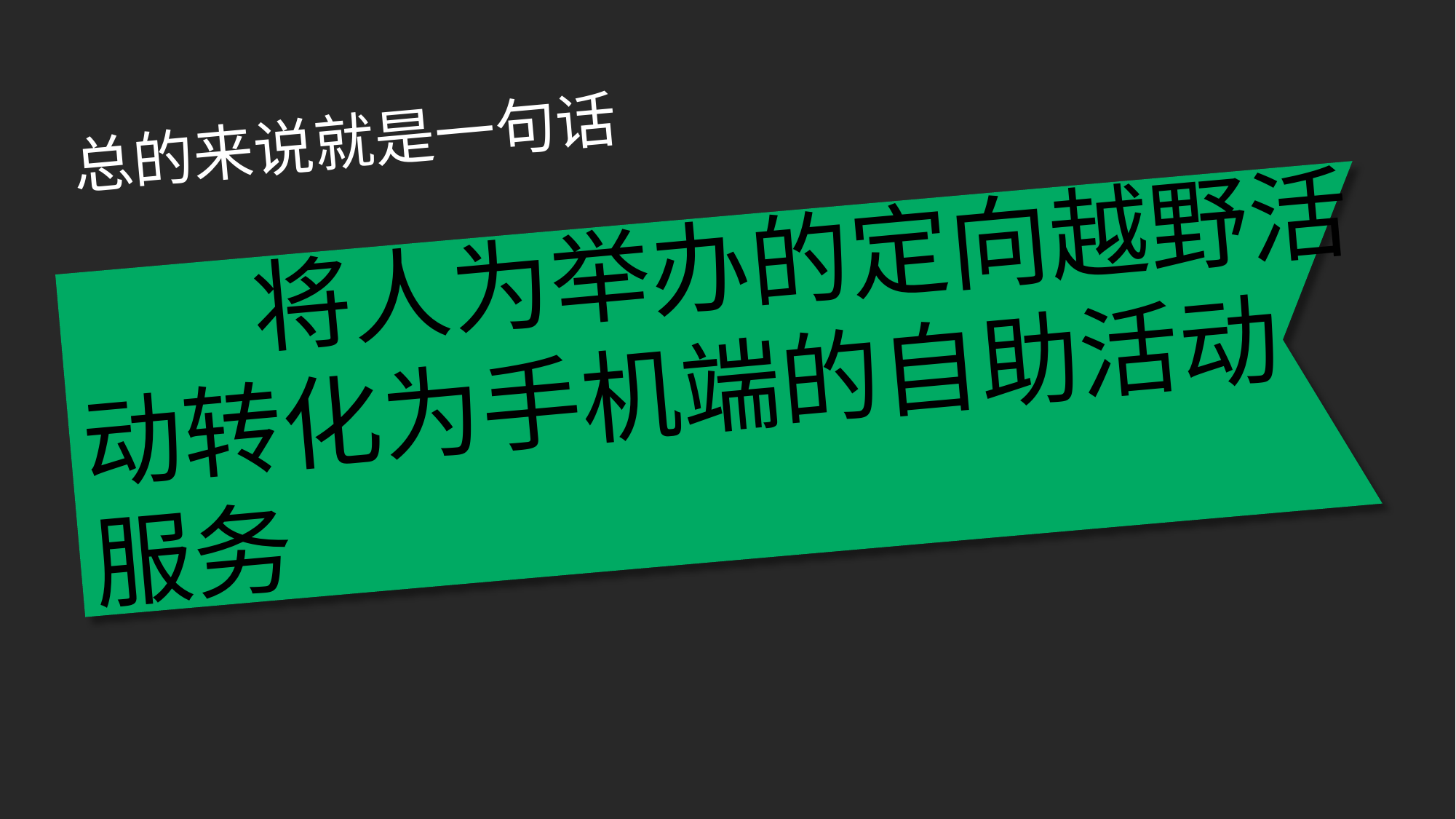

总的来说就是一句话

       将人为举办的定向越野活动转化为手机端的自助活动服务